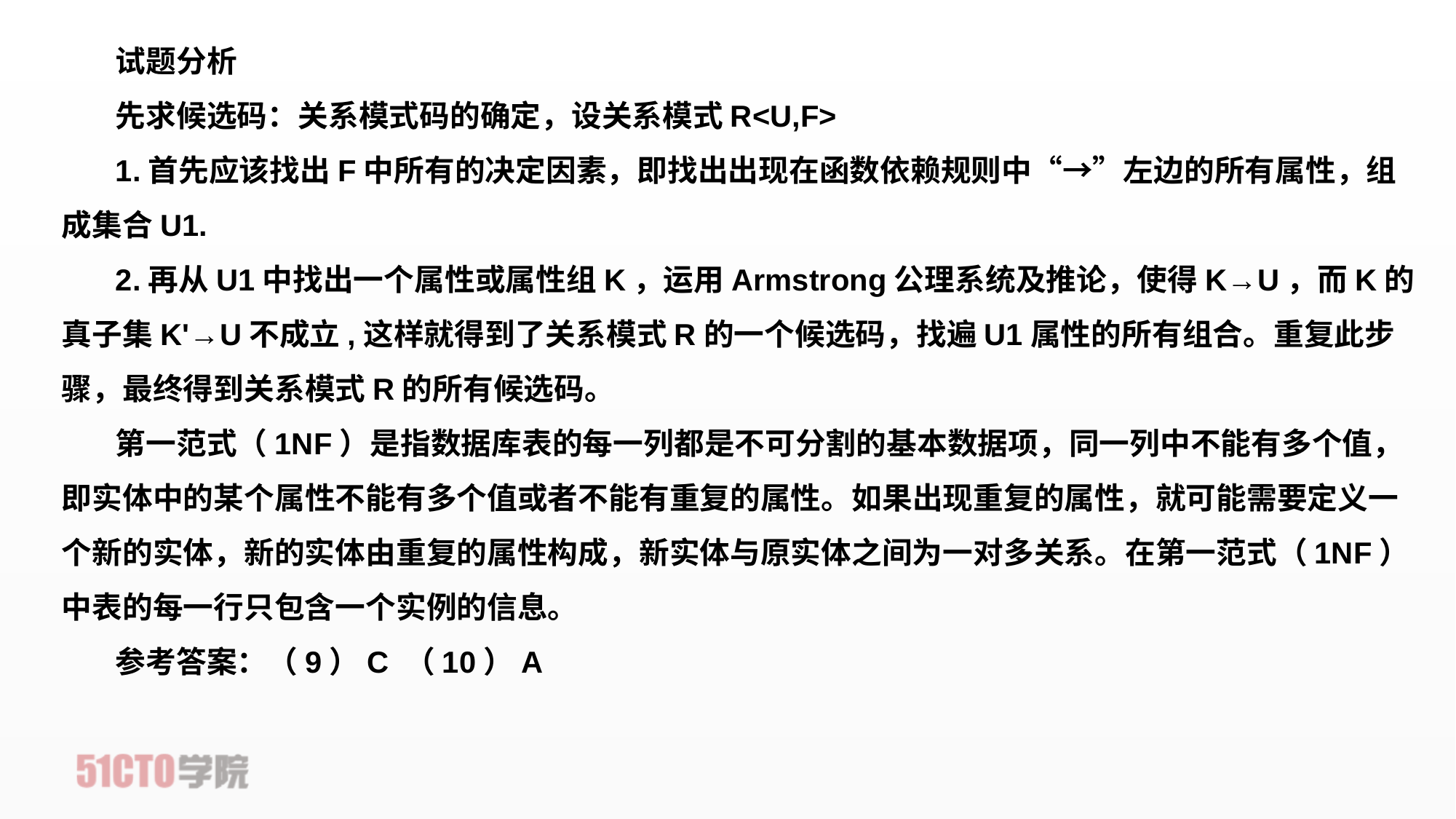

试题分析
先求候选码：关系模式码的确定，设关系模式R<U,F>
1.首先应该找出F中所有的决定因素，即找出出现在函数依赖规则中“→”左边的所有属性，组成集合U1.
2.再从U1中找出一个属性或属性组K，运用Armstrong公理系统及推论，使得K→U，而K的真子集K'→U不成立,这样就得到了关系模式R的一个候选码，找遍U1属性的所有组合。重复此步骤，最终得到关系模式R的所有候选码。
第一范式（1NF）是指数据库表的每一列都是不可分割的基本数据项，同一列中不能有多个值，即实体中的某个属性不能有多个值或者不能有重复的属性。如果出现重复的属性，就可能需要定义一个新的实体，新的实体由重复的属性构成，新实体与原实体之间为一对多关系。在第一范式（1NF）中表的每一行只包含一个实例的信息。
参考答案：（9）C （10）A